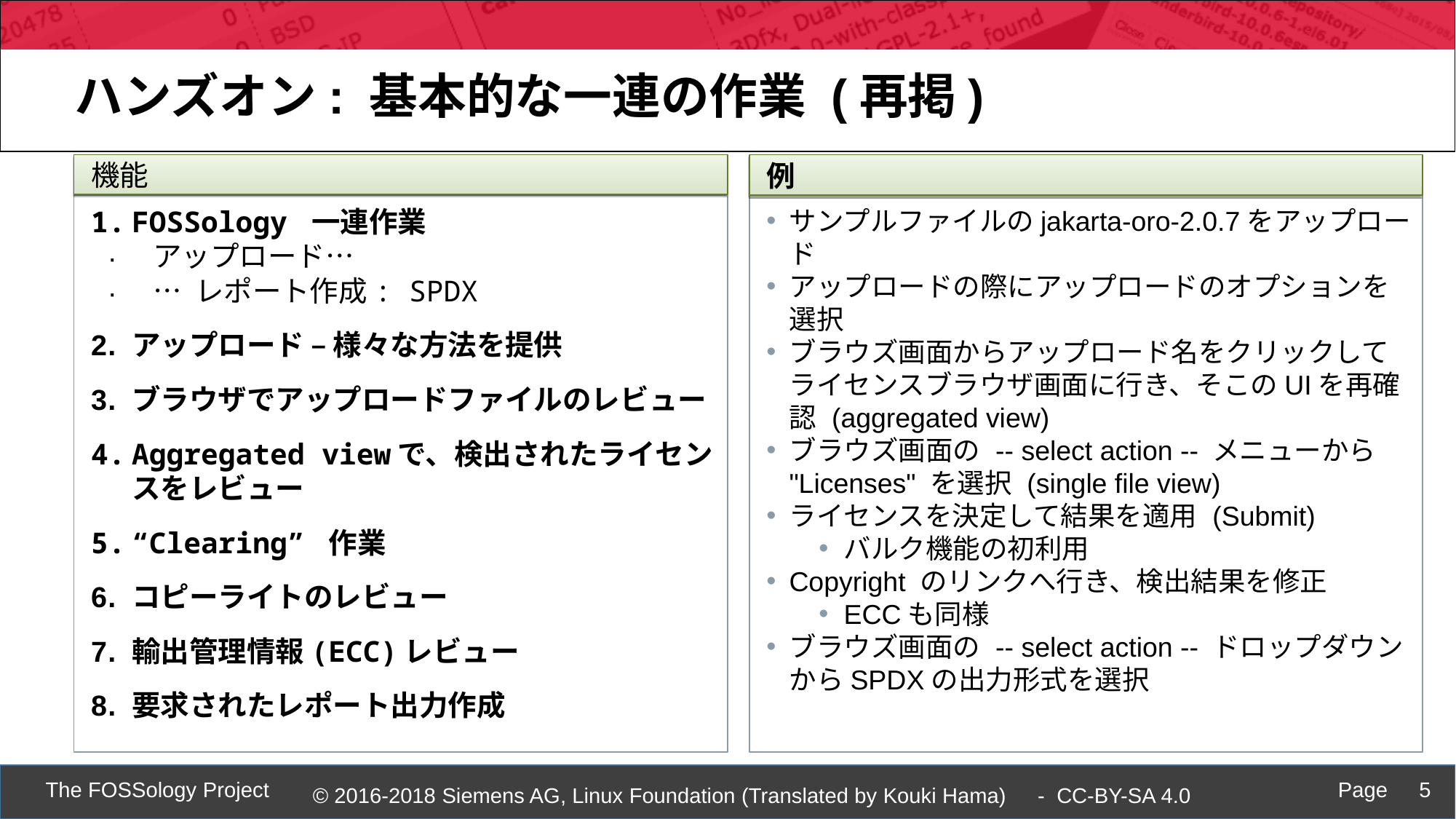

ハンズオン: 基本的な一連の作業 (再掲)
機能
例
FOSSology 一連作業
アップロード…
… レポート作成: SPDX
アップロード – 様々な方法を提供
ブラウザでアップロードファイルのレビュー
Aggregated viewで、検出されたライセンスをレビュー
“Clearing” 作業
コピーライトのレビュー
輸出管理情報(ECC)レビュー
要求されたレポート出力作成

サンプルファイルのjakarta-oro-2.0.7をアップロード
アップロードの際にアップロードのオプションを選択
ブラウズ画面からアップロード名をクリックしてライセンスブラウザ画面に行き、そこのUIを再確認 (aggregated view)
ブラウズ画面の -- select action -- メニューから "Licenses" を選択 (single file view)
ライセンスを決定して結果を適用 (Submit)
バルク機能の初利用
Copyright のリンクへ行き、検出結果を修正
ECCも同様
ブラウズ画面の -- select action -- ドロップダウンからSPDXの出力形式を選択